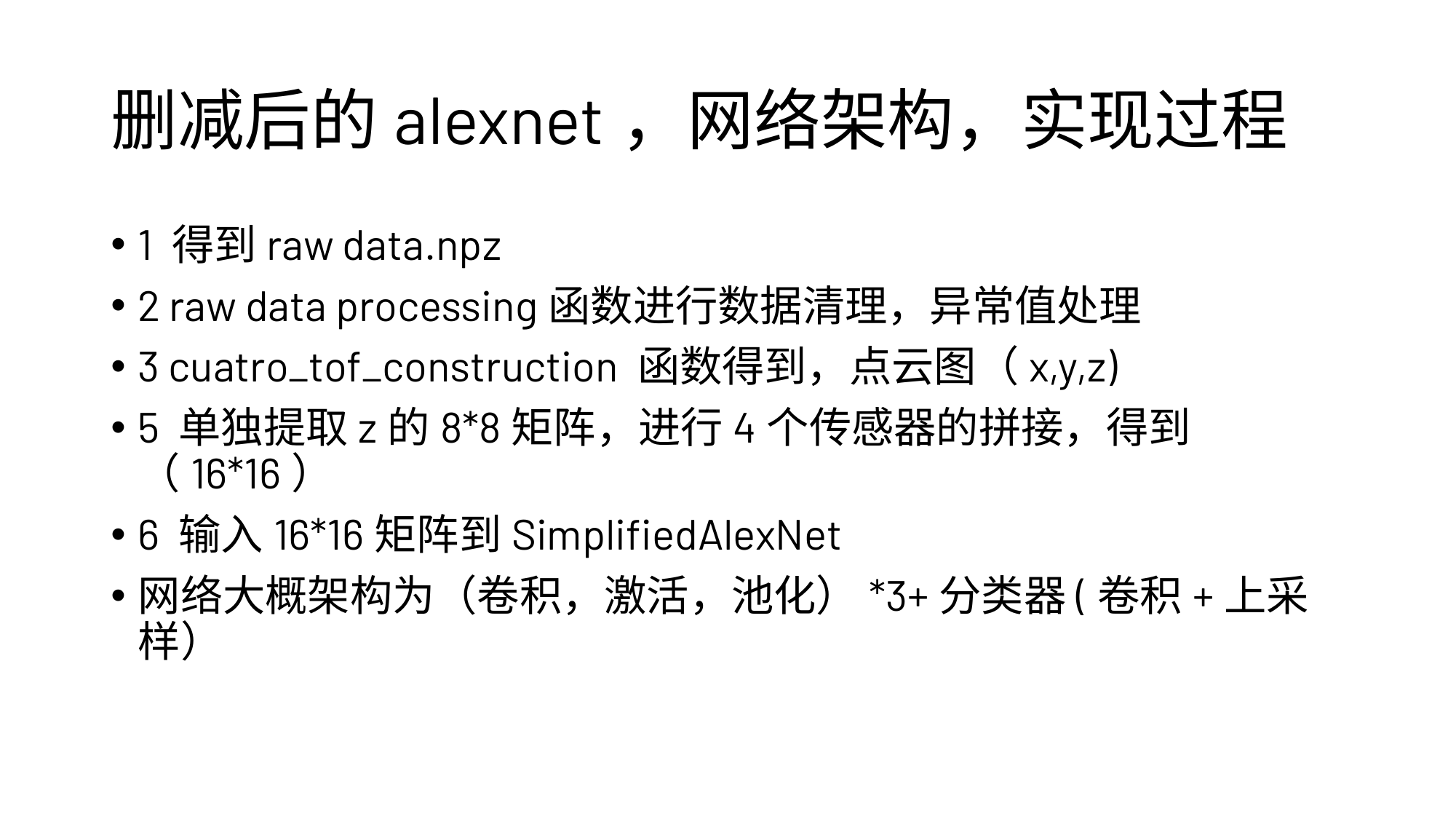

# 删减后的alexnet，网络架构，实现过程
1 得到raw data.npz
2 raw data processing函数进行数据清理，异常值处理
3 cuatro_tof_construction 函数得到，点云图（x,y,z)
5 单独提取z的8*8矩阵，进行4个传感器的拼接，得到（16*16）
6 输入16*16矩阵到SimplifiedAlexNet
网络大概架构为（卷积，激活，池化）*3+分类器(卷积+上采样）